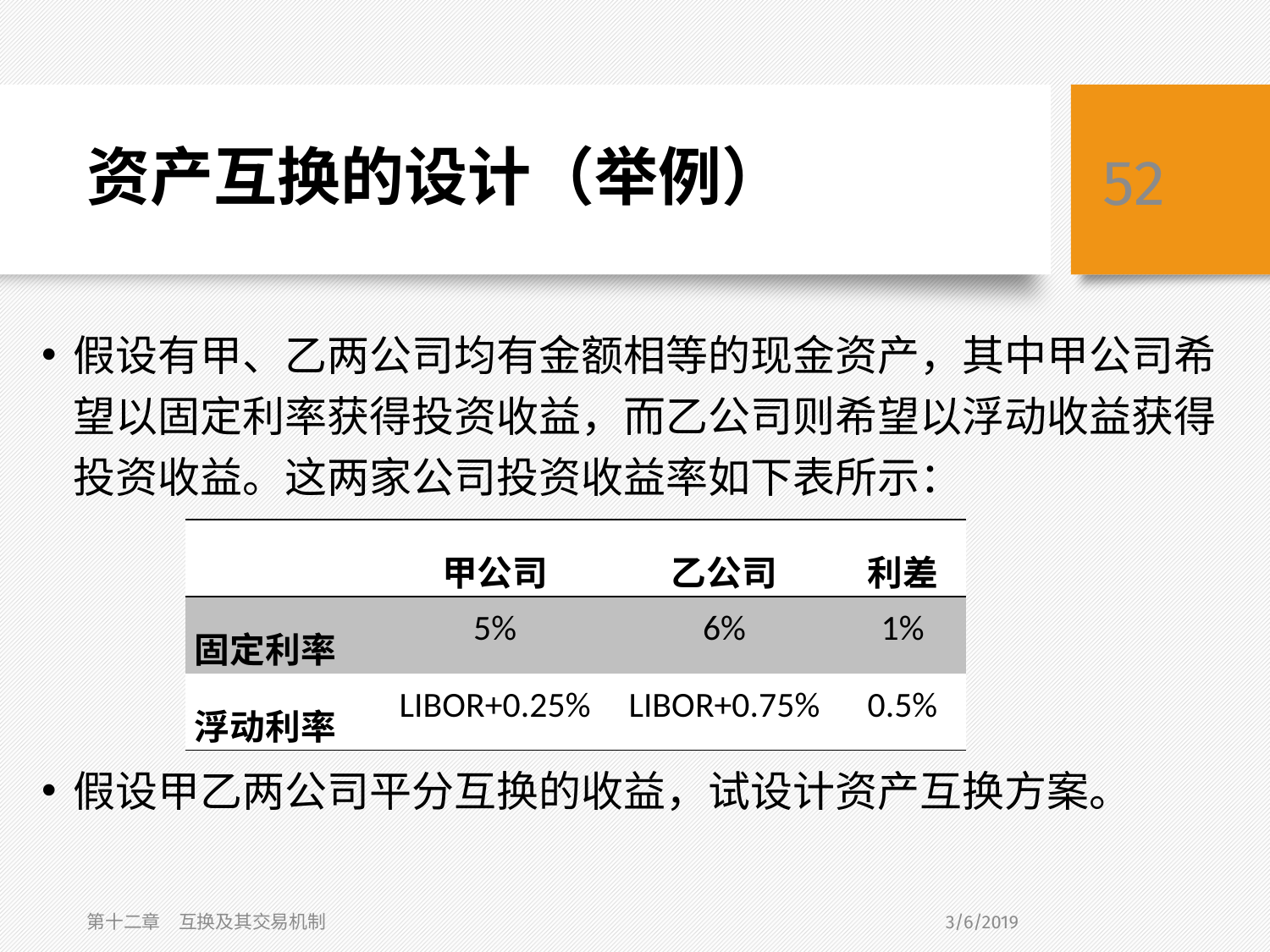

# 资产互换的设计（举例）
52
假设有甲、乙两公司均有金额相等的现金资产，其中甲公司希望以固定利率获得投资收益，而乙公司则希望以浮动收益获得投资收益。这两家公司投资收益率如下表所示：

假设甲乙两公司平分互换的收益，试设计资产互换方案。
|  | 甲公司 | 乙公司 | 利差 |
| --- | --- | --- | --- |
| 固定利率 | 5% | 6% | 1% |
| 浮动利率 | LIBOR+0.25% | LIBOR+0.75% | 0.5% |
3/6/2019
第十二章　互换及其交易机制